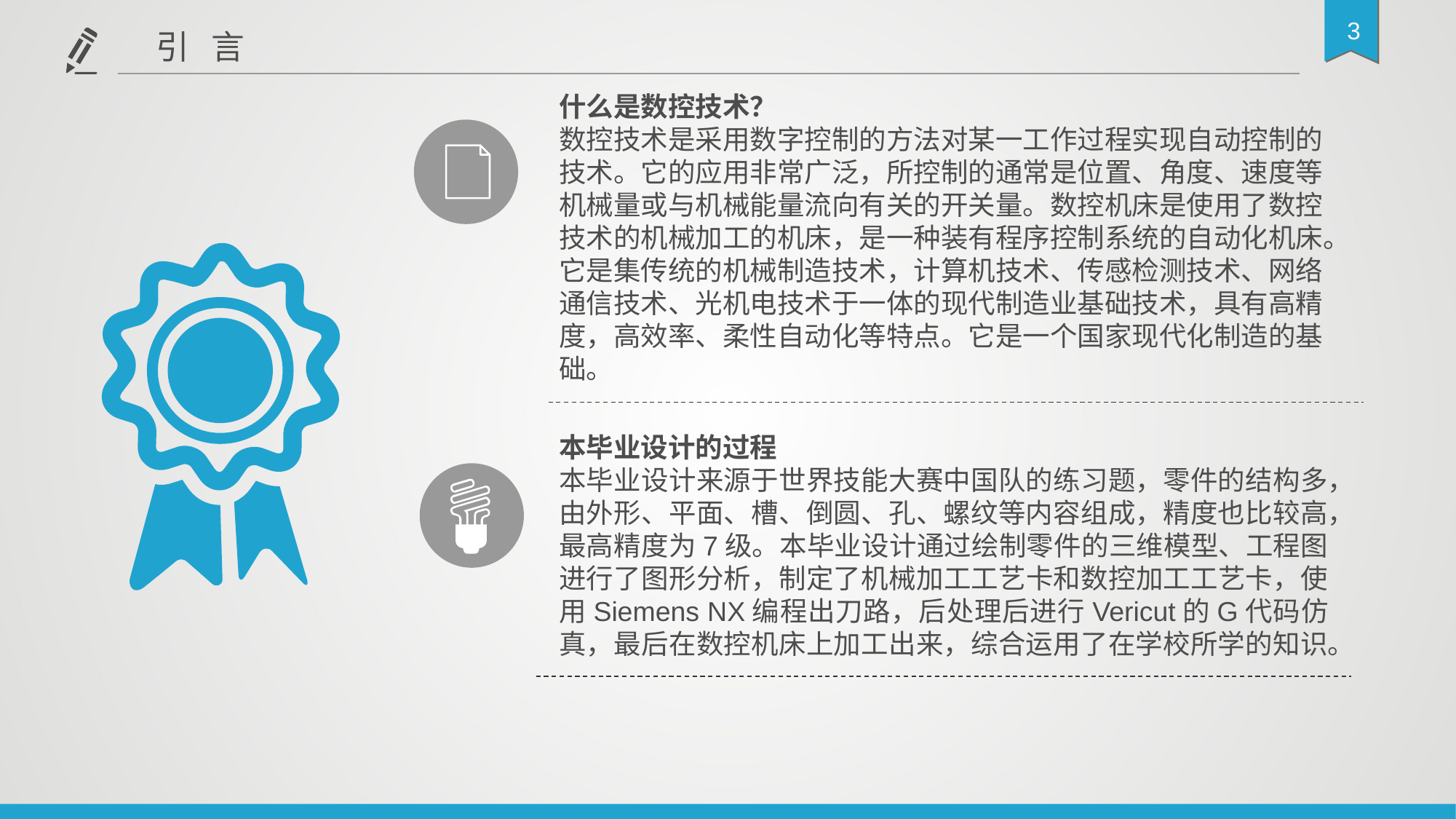

引   言

什么是数控技术？
数控技术是采用数字控制的方法对某一工作过程实现自动控制的技术。它的应用非常广泛，所控制的通常是位置、角度、速度等机械量或与机械能量流向有关的开关量。数控机床是使用了数控技术的机械加工的机床，是一种装有程序控制系统的自动化机床。它是集传统的机械制造技术，计算机技术、传感检测技术、网络通信技术、光机电技术于一体的现代制造业基础技术，具有高精度，高效率、柔性自动化等特点。它是一个国家现代化制造的基础。

本毕业设计的过程
本毕业设计来源于世界技能大赛中国队的练习题，零件的结构多，由外形、平面、槽、倒圆、孔、螺纹等内容组成，精度也比较高，最高精度为7级。本毕业设计通过绘制零件的三维模型、工程图进行了图形分析，制定了机械加工工艺卡和数控加工工艺卡，使用Siemens NX编程出刀路，后处理后进行Vericut的G代码仿真，最后在数控机床上加工出来，综合运用了在学校所学的知识。